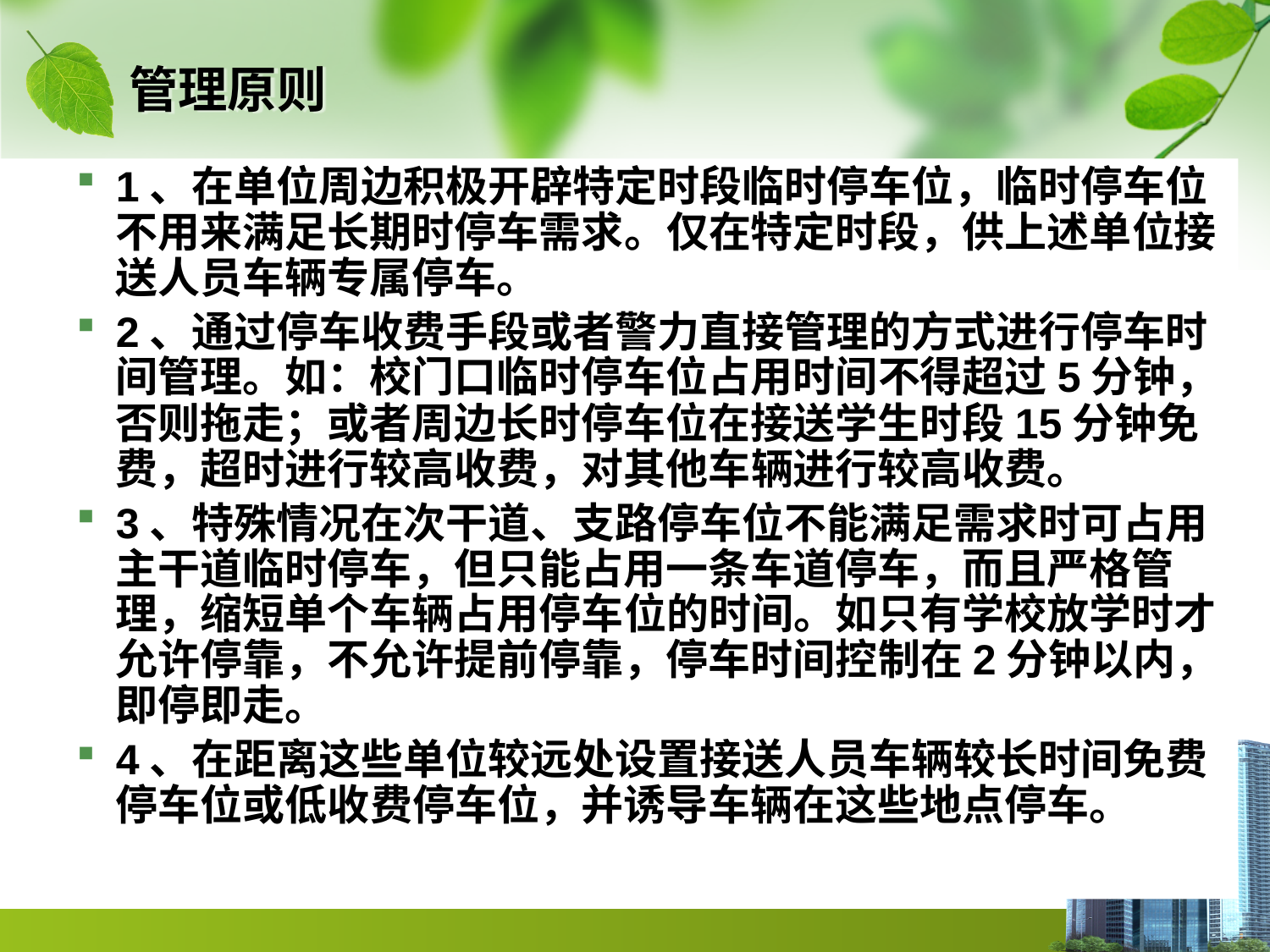

# 管理原则
1、在单位周边积极开辟特定时段临时停车位，临时停车位不用来满足长期时停车需求。仅在特定时段，供上述单位接送人员车辆专属停车。
2、通过停车收费手段或者警力直接管理的方式进行停车时间管理。如：校门口临时停车位占用时间不得超过5分钟，否则拖走；或者周边长时停车位在接送学生时段15分钟免费，超时进行较高收费，对其他车辆进行较高收费。
3、特殊情况在次干道、支路停车位不能满足需求时可占用主干道临时停车，但只能占用一条车道停车，而且严格管理，缩短单个车辆占用停车位的时间。如只有学校放学时才允许停靠，不允许提前停靠，停车时间控制在2分钟以内，即停即走。
4、在距离这些单位较远处设置接送人员车辆较长时间免费停车位或低收费停车位，并诱导车辆在这些地点停车。